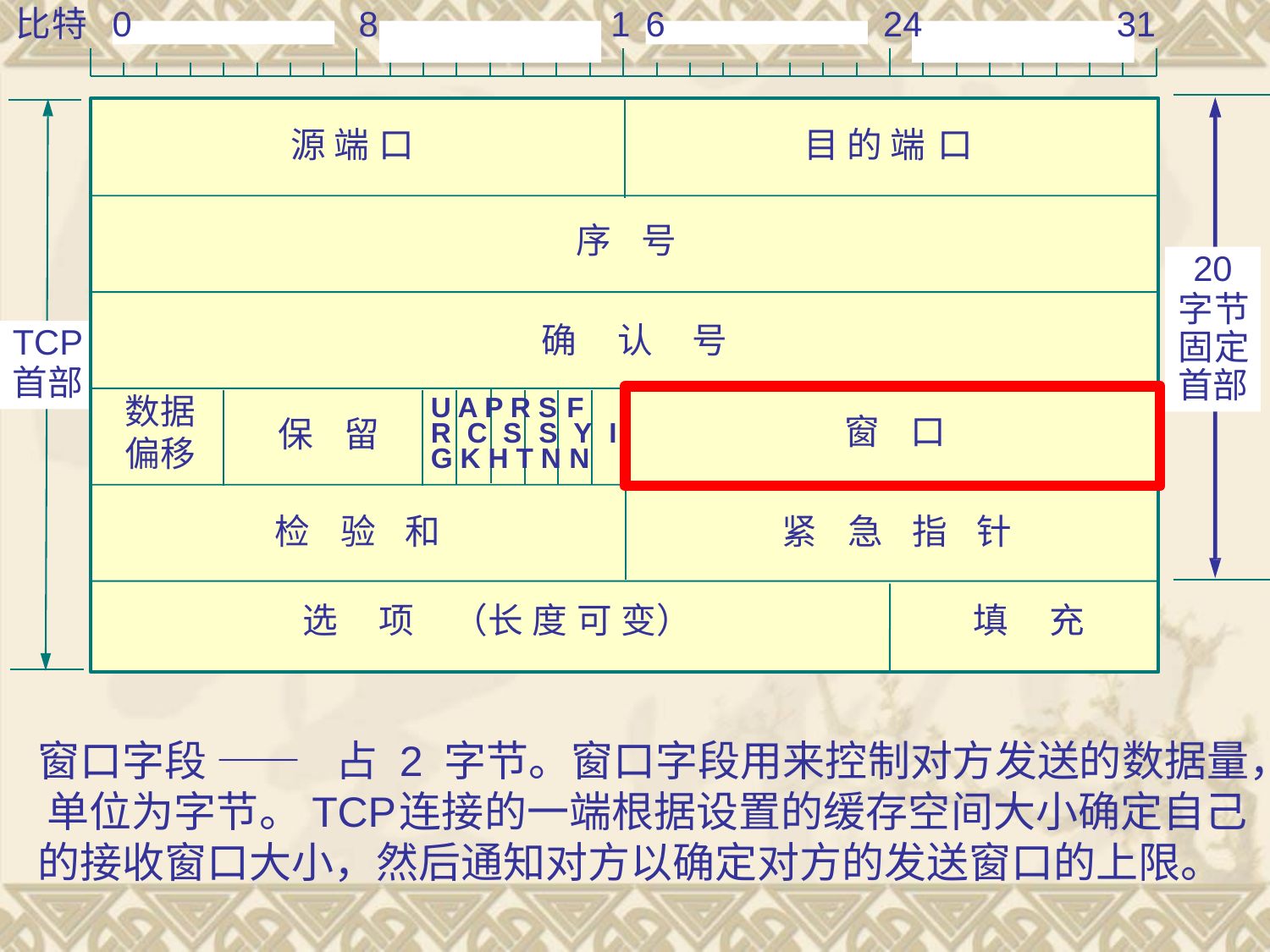

比特
8
1
24
31
0

6

源 端 口
目 的 端 口

序	号
20
字节 固定 首部

确	认	号
TCP
首部

数据 偏移

U A P R S F

窗	口
保	留
R  C  S  S  Y	I
G K H T N N

检	验	和
紧	急	指	针

选	项	（长 度 可 变）
填	充

窗口字段 ——	占	2	字节。窗口字段用来控制对方发送的数据量， 单位为字节。TCP	连接的一端根据设置的缓存空间大小确定自己 的接收窗口大小，然后通知对方以确定对方的发送窗口的上限。